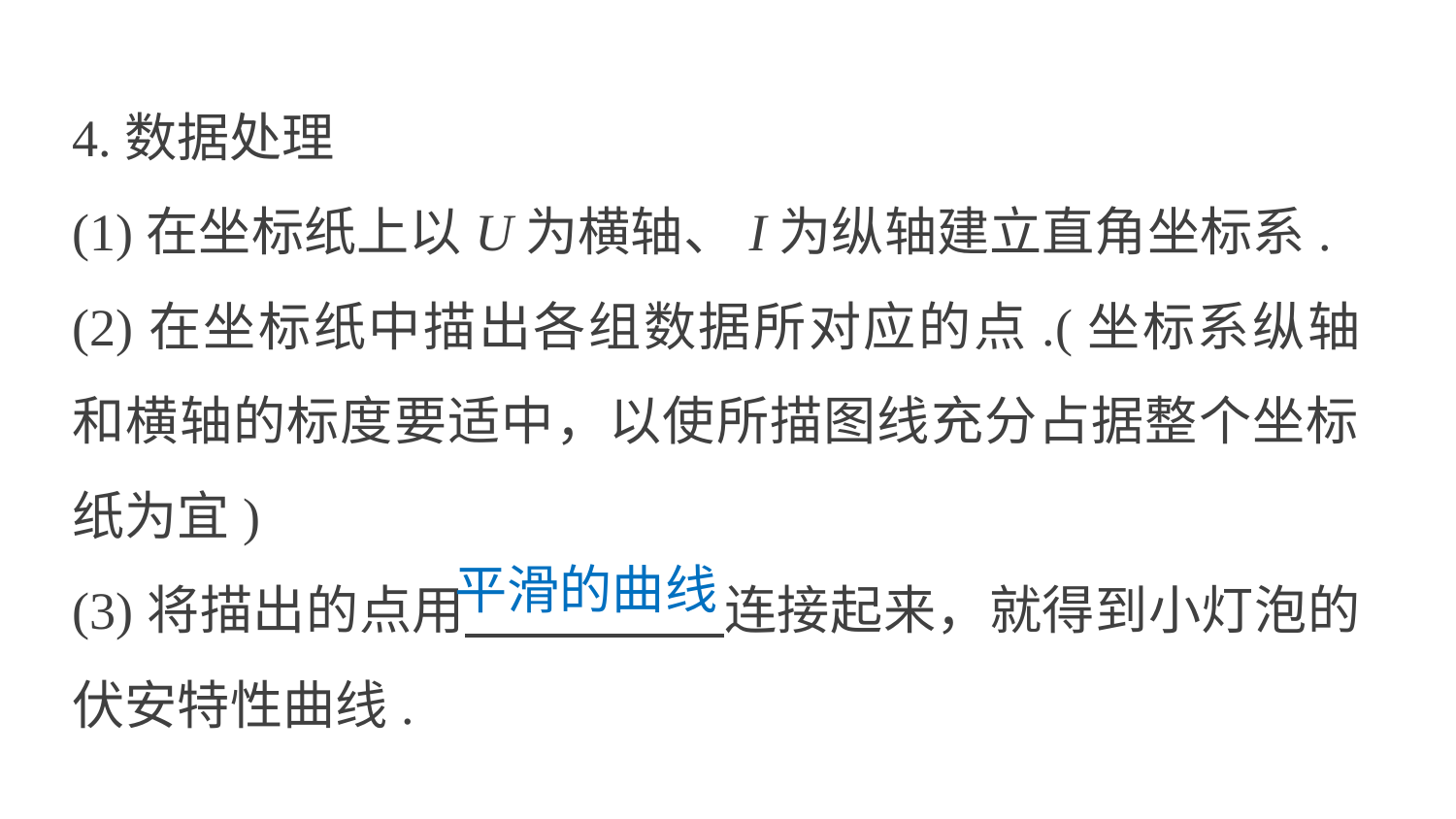

4.数据处理
(1)在坐标纸上以U为横轴、I为纵轴建立直角坐标系.
(2)在坐标纸中描出各组数据所对应的点.(坐标系纵轴和横轴的标度要适中，以使所描图线充分占据整个坐标纸为宜)
(3)将描出的点用                     连接起来，就得到小灯泡的伏安特性曲线.
平滑的曲线